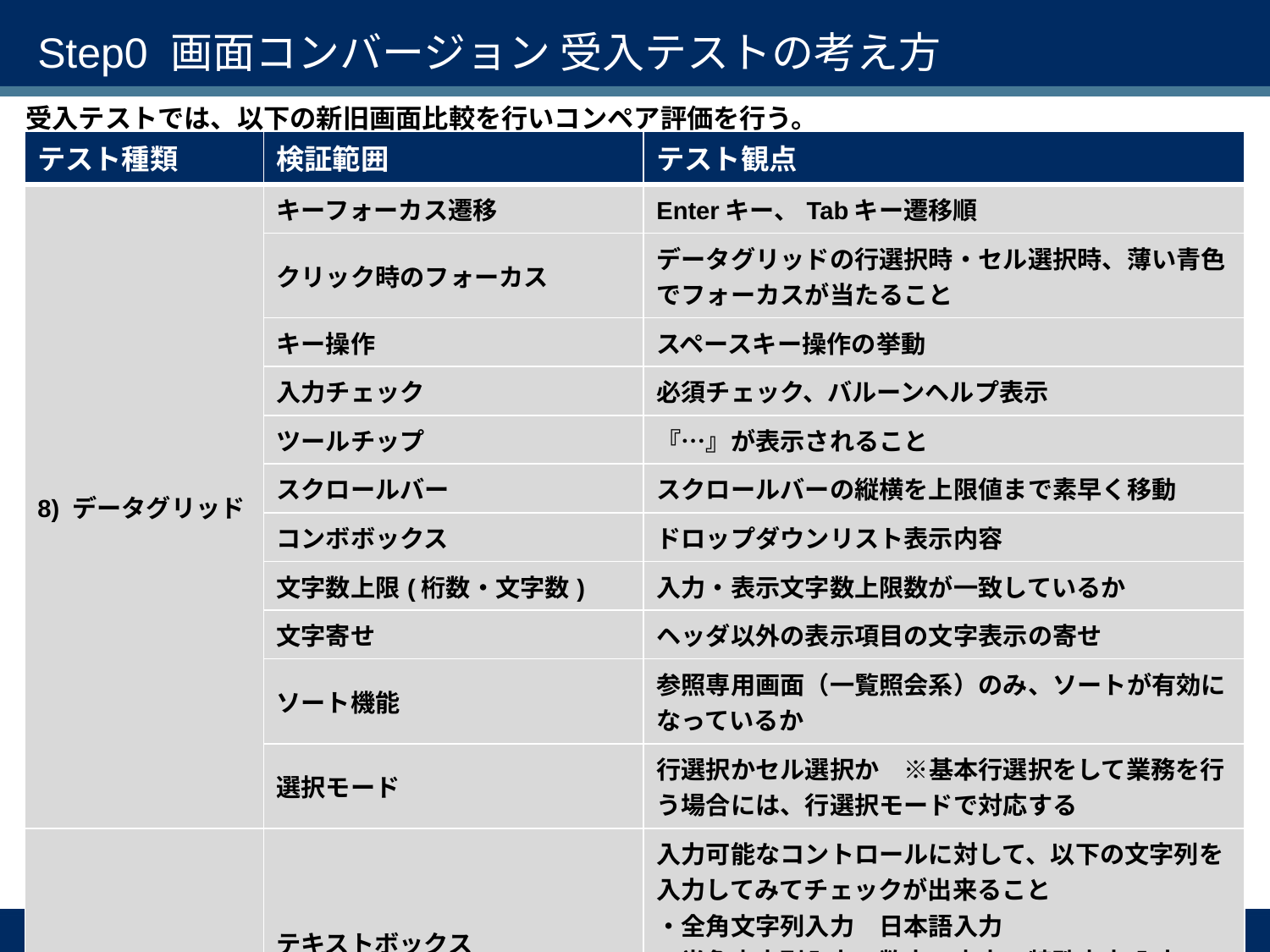

# Step0 画面コンバージョン 受入テストの考え方
受入テストでは、以下の新旧画面比較を行いコンペア評価を行う。
| テスト種類 | 検証範囲 | テスト観点 |
| --- | --- | --- |
| 8) データグリッド | キーフォーカス遷移 | Enterキー、Tabキー遷移順 |
|  | クリック時のフォーカス | データグリッドの行選択時・セル選択時、薄い青色でフォーカスが当たること |
|  | キー操作 | スペースキー操作の挙動 |
|  | 入力チェック | 必須チェック、バルーンヘルプ表示 |
|  | ツールチップ | 『…』が表示されること |
|  | スクロールバー | スクロールバーの縦横を上限値まで素早く移動 |
|  | コンボボックス | ドロップダウンリスト表示内容 |
|  | 文字数上限(桁数・文字数) | 入力・表示文字数上限数が一致しているか |
|  | 文字寄せ | ヘッダ以外の表示項目の文字表示の寄せ |
|  | ソート機能 | 参照専用画面（一覧照会系）のみ、ソートが有効になっているか |
|  | 選択モード | 行選択かセル選択か　※基本行選択をして業務を行う場合には、行選択モードで対応する |
| 9) IME制御 | テキストボックス カレンダーボックス リストボックス | 入力可能なコントロールに対して、以下の文字列を 入力してみてチェックが出来ること ・全角文字列入力　日本語入力 ・半角文字列入力　数字＆文字＆特殊文字 入力 ※次期システムでは、IME制御が効かなくなるため、 　全角・半角共に入力できてしまうため、エラー 　チェックをしっかり出来ているか確認したい |

|  |
| --- |